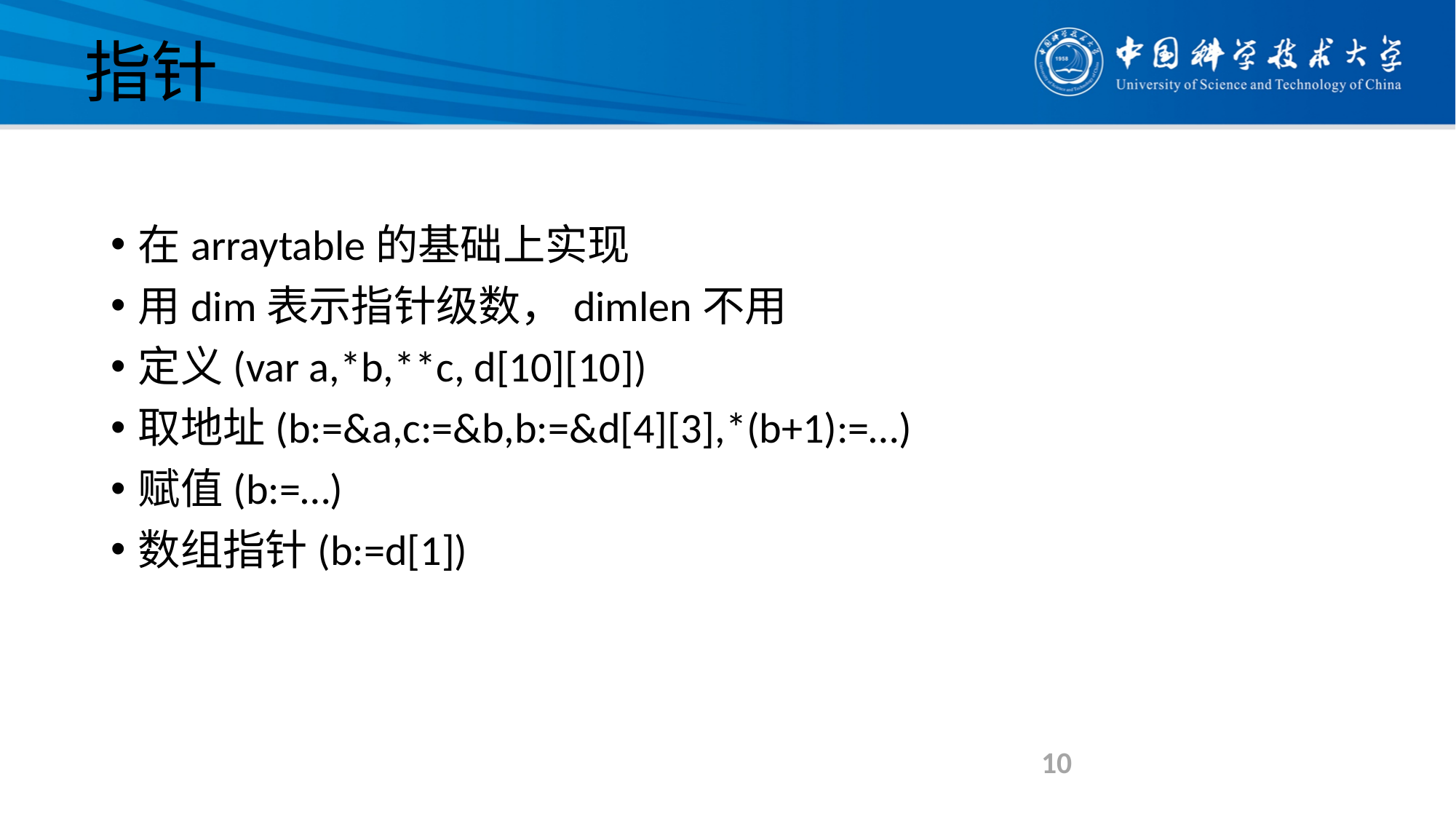

# 指针
在arraytable的基础上实现
用dim表示指针级数，dimlen不用
定义(var a,*b,**c, d[10][10])
取地址(b:=&a,c:=&b,b:=&d[4][3],*(b+1):=…)
赋值(b:=…)
数组指针(b:=d[1])

10